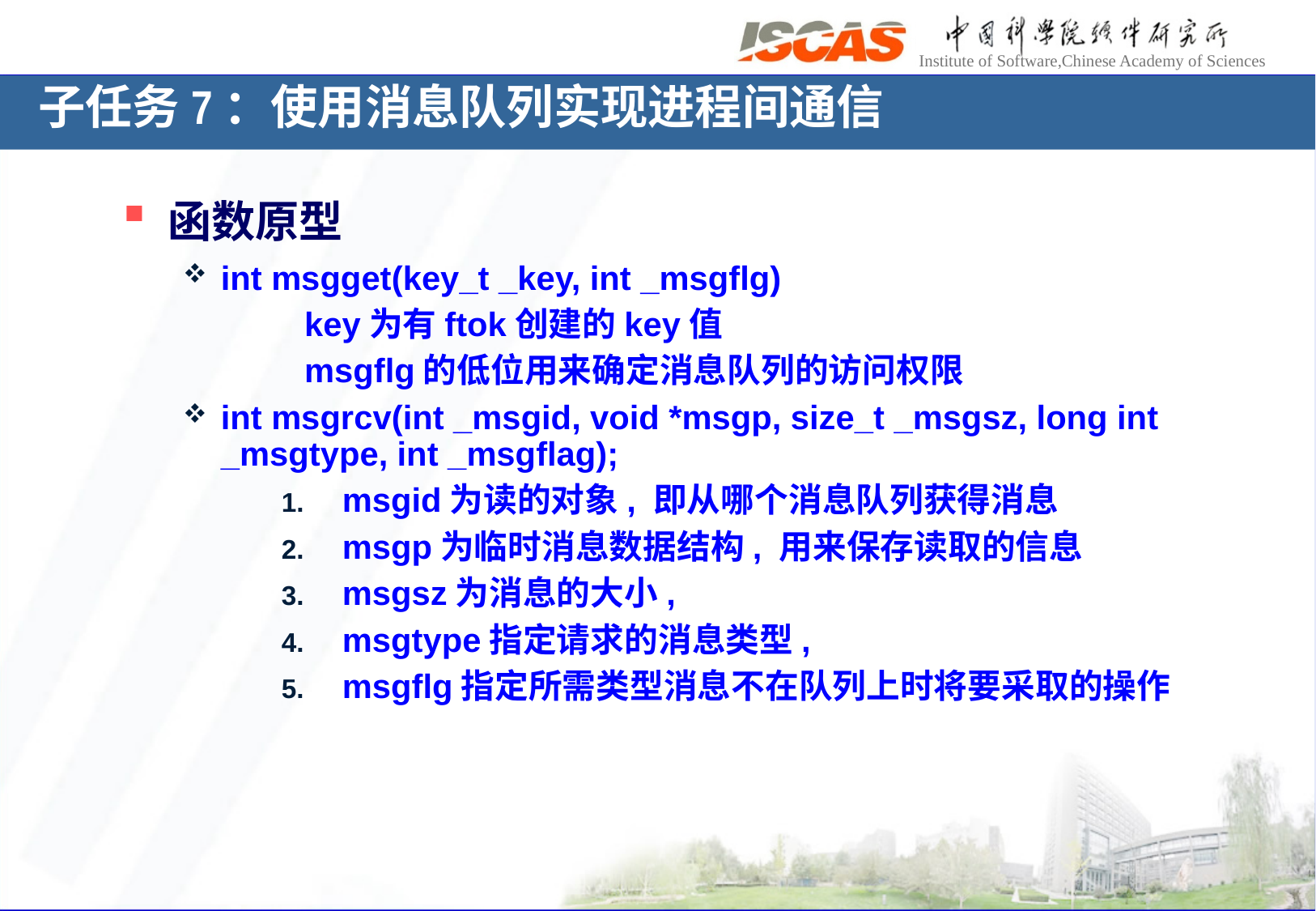

子任务7：使用消息队列实现进程间通信
函数原型
int msgget(key_t _key, int _msgflg)
	key为有ftok创建的key值
	msgflg的低位用来确定消息队列的访问权限
int msgrcv(int _msgid, void *msgp, size_t _msgsz, long int _msgtype, int _msgflag);
msgid为读的对象, 即从哪个消息队列获得消息
msgp为临时消息数据结构, 用来保存读取的信息
msgsz为消息的大小,
msgtype指定请求的消息类型,
msgflg指定所需类型消息不在队列上时将要采取的操作